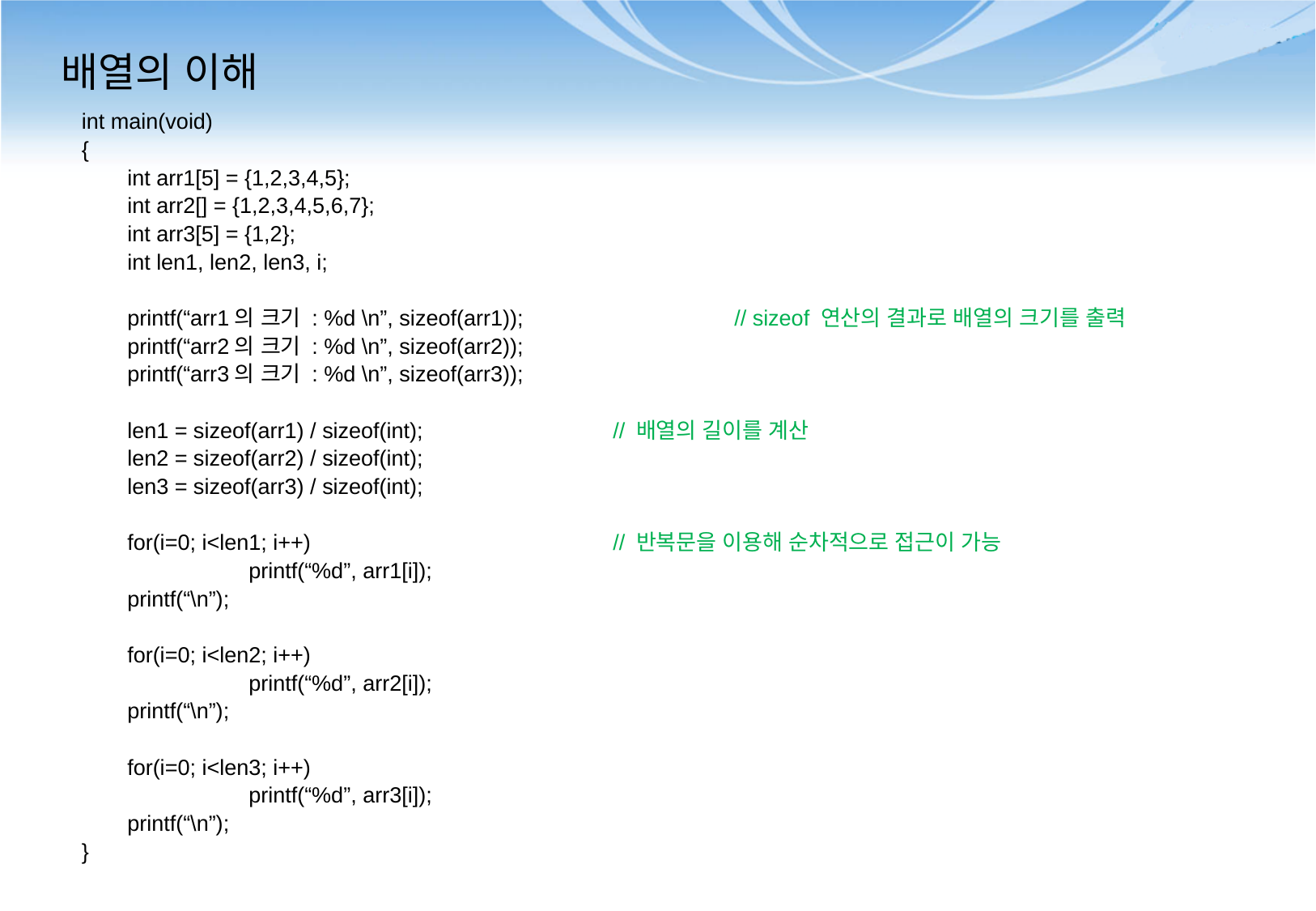

# 배열의 이해
int main(void)
{
	int arr1[5] = {1,2,3,4,5};
	int arr2[] = {1,2,3,4,5,6,7};
	int arr3[5] = {1,2};
	int len1, len2, len3, i;

	printf(“arr1의 크기 : %d \n”, sizeof(arr1));		// sizeof 연산의 결과로 배열의 크기를 출력
	printf(“arr2의 크기 : %d \n”, sizeof(arr2));
	printf(“arr3의 크기 : %d \n”, sizeof(arr3));

	len1 = sizeof(arr1) / sizeof(int);		// 배열의 길이를 계산
	len2 = sizeof(arr2) / sizeof(int);
	len3 = sizeof(arr3) / sizeof(int);

	for(i=0; i<len1; i++)			// 반복문을 이용해 순차적으로 접근이 가능
		printf(“%d”, arr1[i]);
	printf(“\n”);

	for(i=0; i<len2; i++)
		printf(“%d”, arr2[i]);
	printf(“\n”);

	for(i=0; i<len3; i++)
		printf(“%d”, arr3[i]);
	printf(“\n”);
}